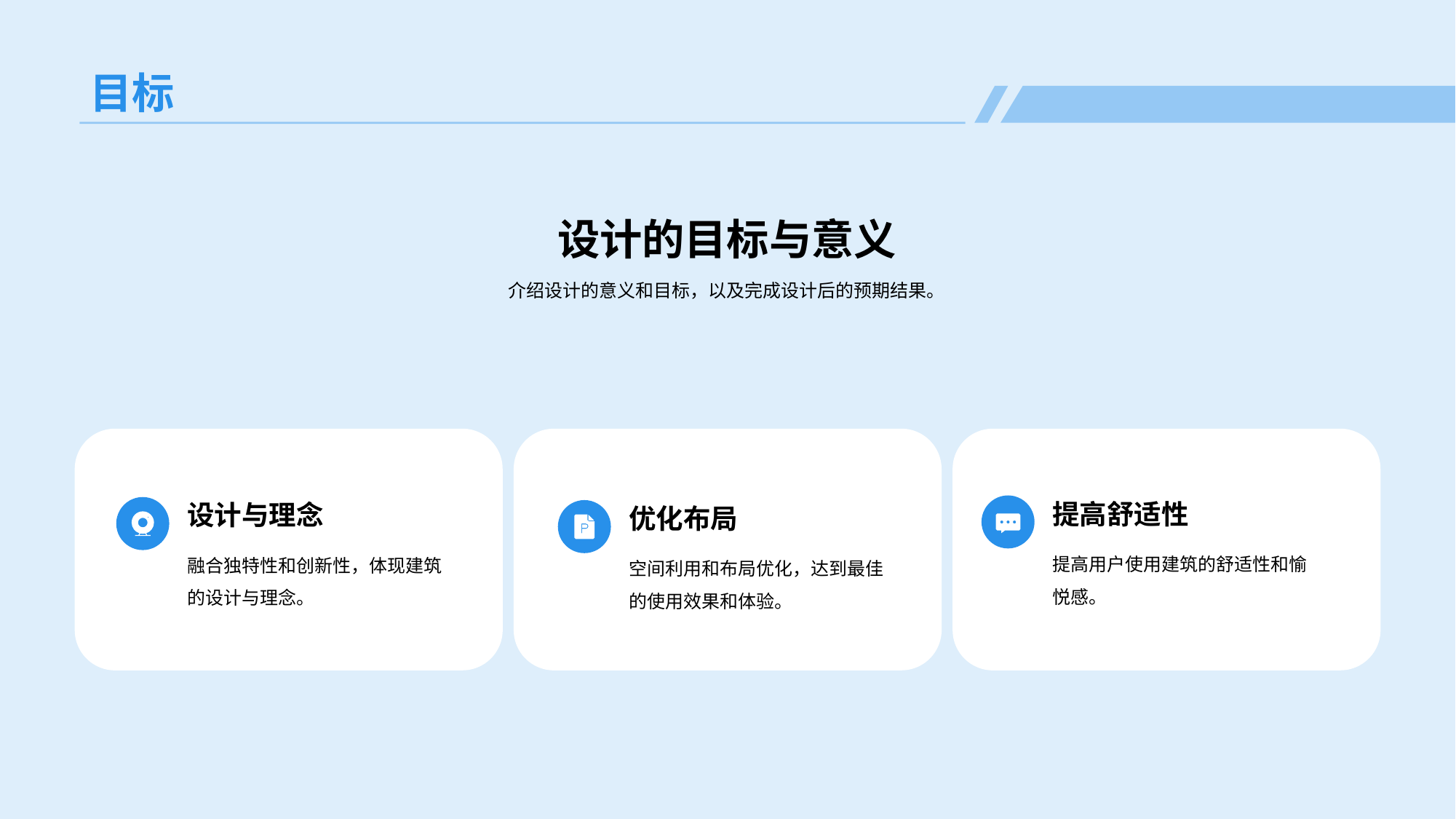

# 目标
设计的目标与意义
介绍设计的意义和目标，以及完成设计后的预期结果。

设计与理念
融合独特性和创新性，体现建筑的设计与理念。

优化布局
空间利用和布局优化，达到最佳的使用效果和体验。

提高舒适性
提高用户使用建筑的舒适性和愉悦感。